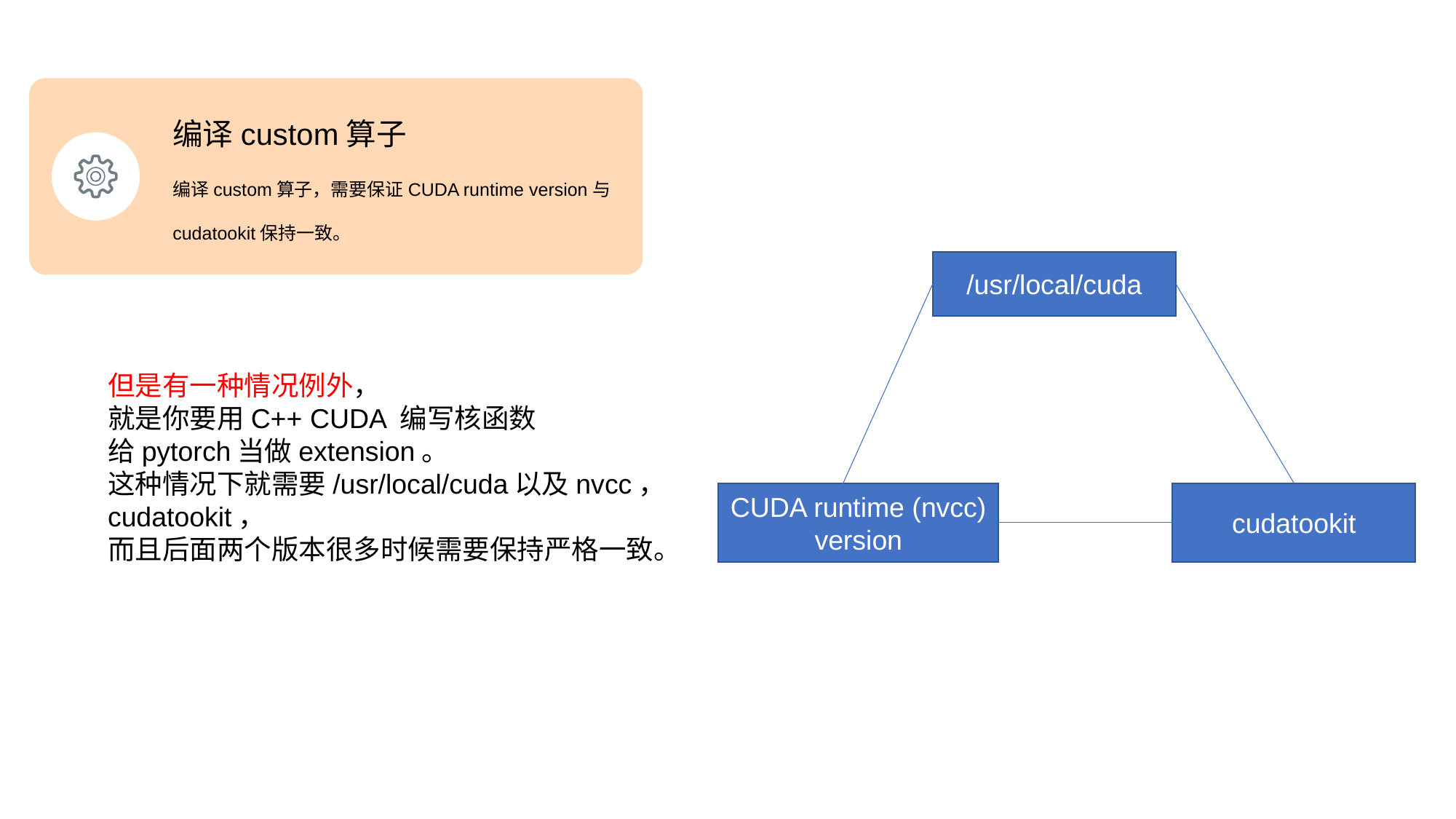

编译custom算子
编译custom算子，需要保证CUDA runtime version与cudatookit保持一致。

/usr/local/cuda
但是有一种情况例外，
就是你要用C++ CUDA 编写核函数
给pytorch当做extension。
这种情况下就需要/usr/local/cuda以及nvcc，
cudatookit，
而且后面两个版本很多时候需要保持严格一致。
CUDA runtime (nvcc)
version
cudatookit